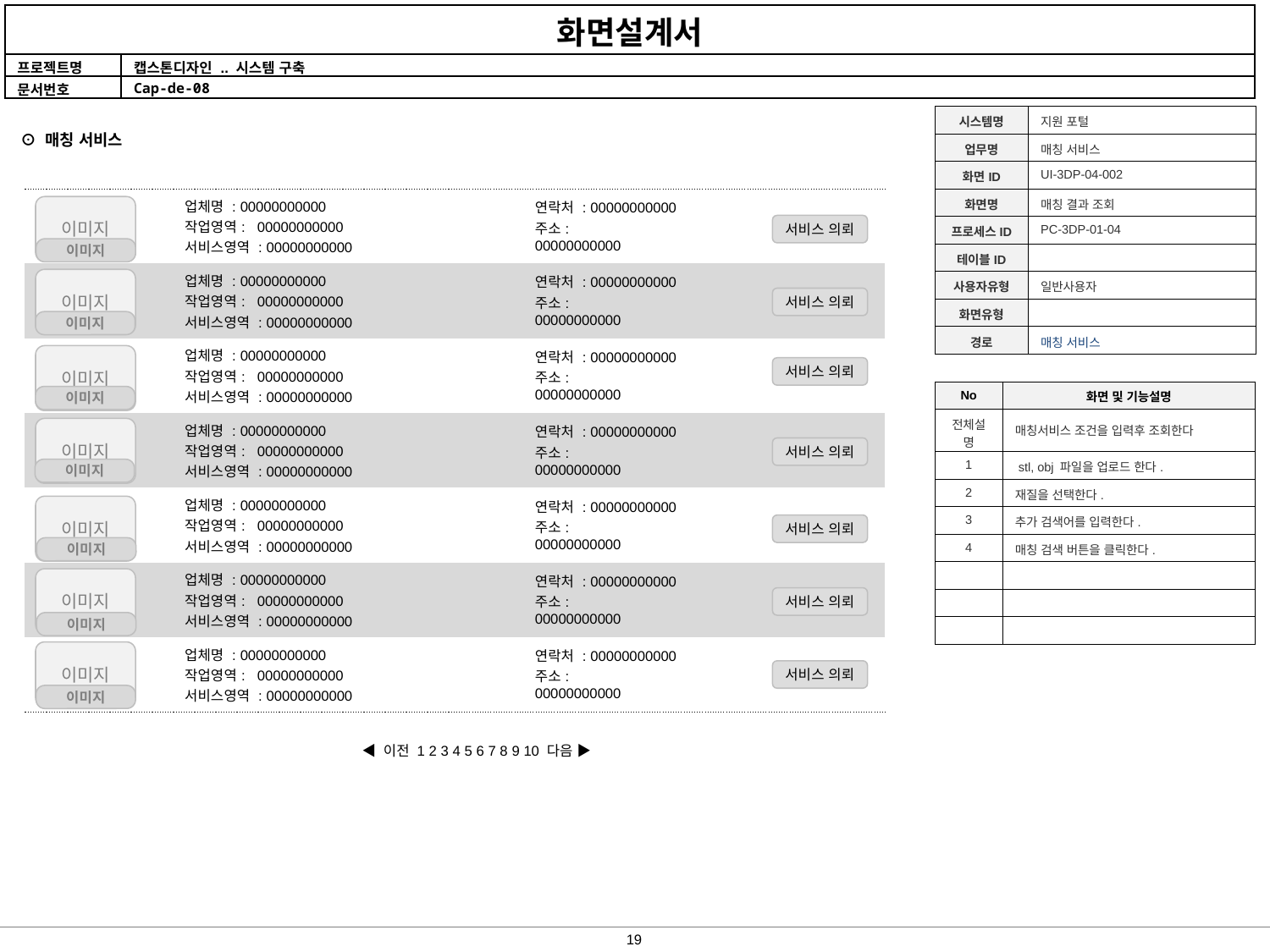

| 시스템명 | 지원 포털 |
| --- | --- |
| 업무명 | 매칭 서비스 |
| 화면ID | UI-3DP-04-002 |
| 화면명 | 매칭 결과 조회 |
| 프로세스ID | PC-3DP-01-04 |
| 테이블ID |  |
| 사용자유형 | 일반사용자 |
| 화면유형 |  |
| 경로 | 매칭 서비스 |
⊙ 매칭 서비스
|  | 업체명 : 00000000000 작업영역: 00000000000 서비스영역 : 00000000000 | 연락처 : 00000000000 주소: 00000000000 |  |
| --- | --- | --- | --- |
|  | 업체명 : 00000000000 작업영역: 00000000000 서비스영역 : 00000000000 | 연락처 : 00000000000 주소: 00000000000 |  |
|  | 업체명 : 00000000000 작업영역: 00000000000 서비스영역 : 00000000000 | 연락처 : 00000000000 주소: 00000000000 |  |
|  | 업체명 : 00000000000 작업영역: 00000000000 서비스영역 : 00000000000 | 연락처 : 00000000000 주소: 00000000000 |  |
|  | 업체명 : 00000000000 작업영역: 00000000000 서비스영역 : 00000000000 | 연락처 : 00000000000 주소: 00000000000 |  |
|  | 업체명 : 00000000000 작업영역: 00000000000 서비스영역 : 00000000000 | 연락처 : 00000000000 주소: 00000000000 |  |
|  | 업체명 : 00000000000 작업영역: 00000000000 서비스영역 : 00000000000 | 연락처 : 00000000000 주소: 00000000000 |  |
이미지
서비스 의뢰
이미지
이미지
서비스 의뢰
이미지
이미지
서비스 의뢰
| No | 화면 및 기능설명 |
| --- | --- |
| 전체설명 | 매칭서비스 조건을 입력후 조회한다 |
| 1 | stl, obj 파일을 업로드 한다. |
| 2 | 재질을 선택한다. |
| 3 | 추가 검색어를 입력한다. |
| 4 | 매칭 검색 버튼을 클릭한다. |
|  |  |
|  |  |
|  |  |
이미지
이미지
서비스 의뢰
이미지
이미지
서비스 의뢰
이미지
이미지
서비스 의뢰
이미지
이미지
서비스 의뢰
이미지
◀ 이전 1 2 3 4 5 6 7 8 9 10 다음 ▶